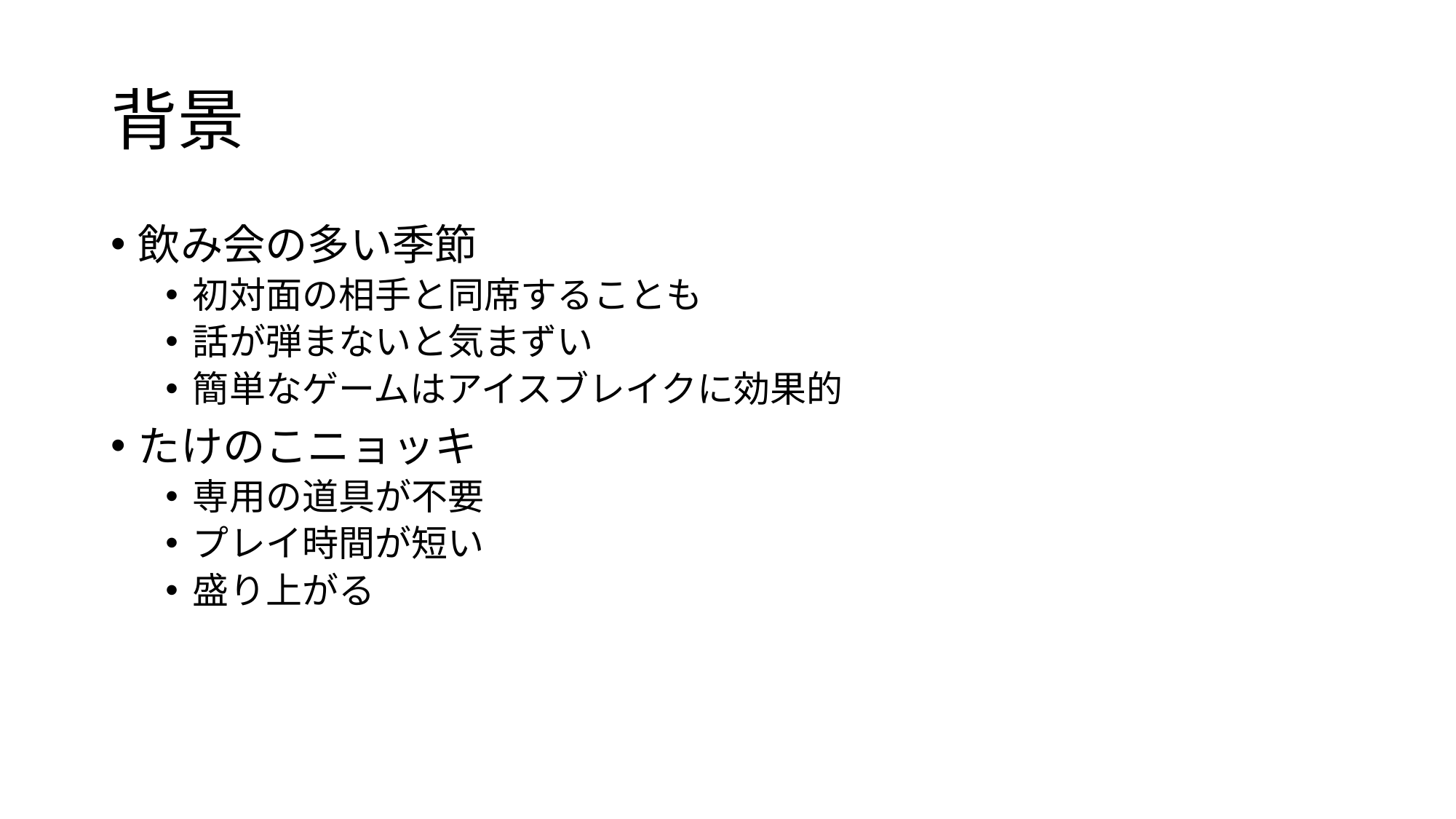

# 背景
飲み会の多い季節
初対面の相手と同席することも
話が弾まないと気まずい
簡単なゲームはアイスブレイクに効果的
たけのこニョッキ
専用の道具が不要
プレイ時間が短い
盛り上がる